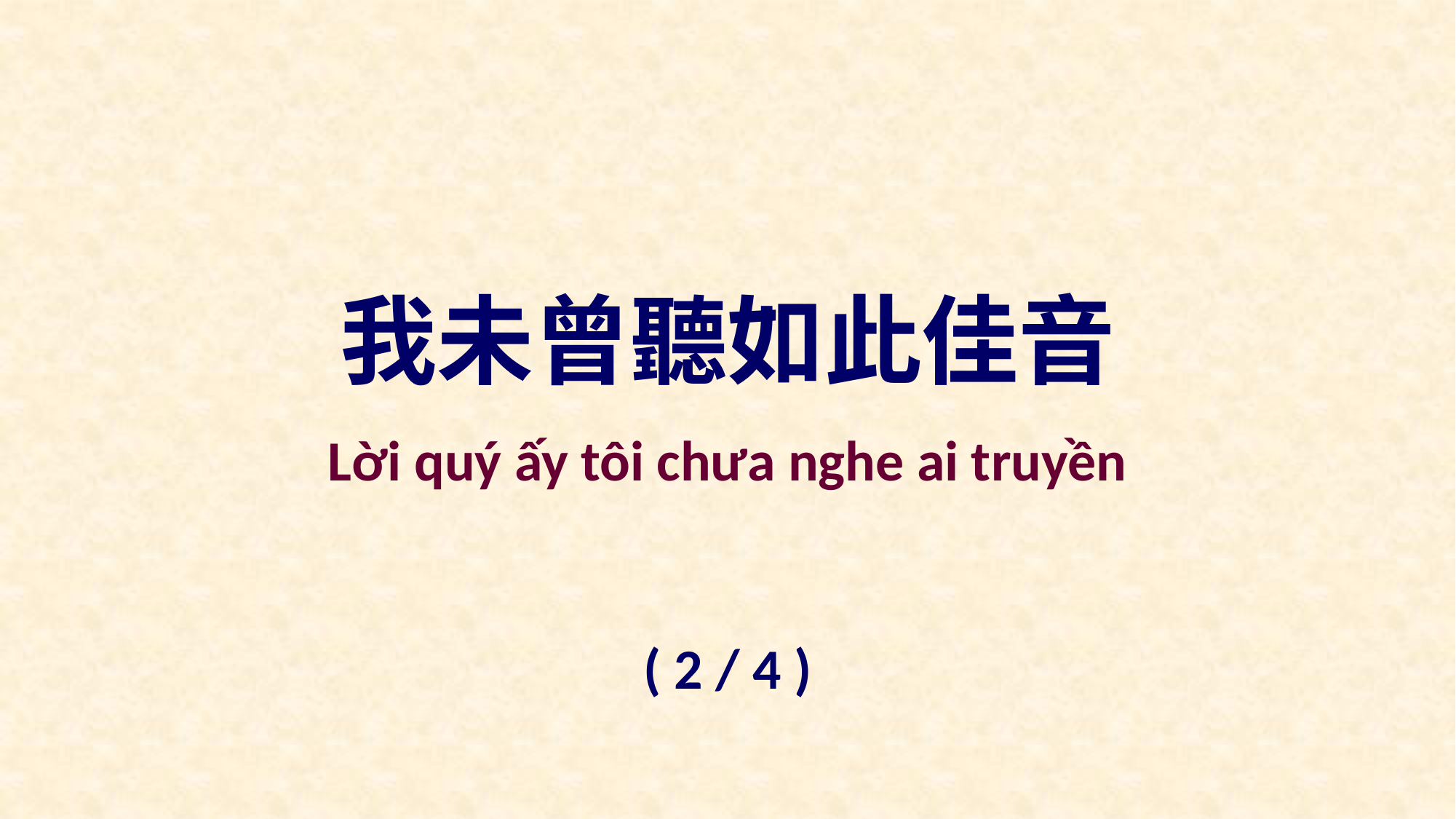

我未曾聽如此佳音
Lời quý ấy tôi chưa nghe ai truyền
( 2 / 4 )